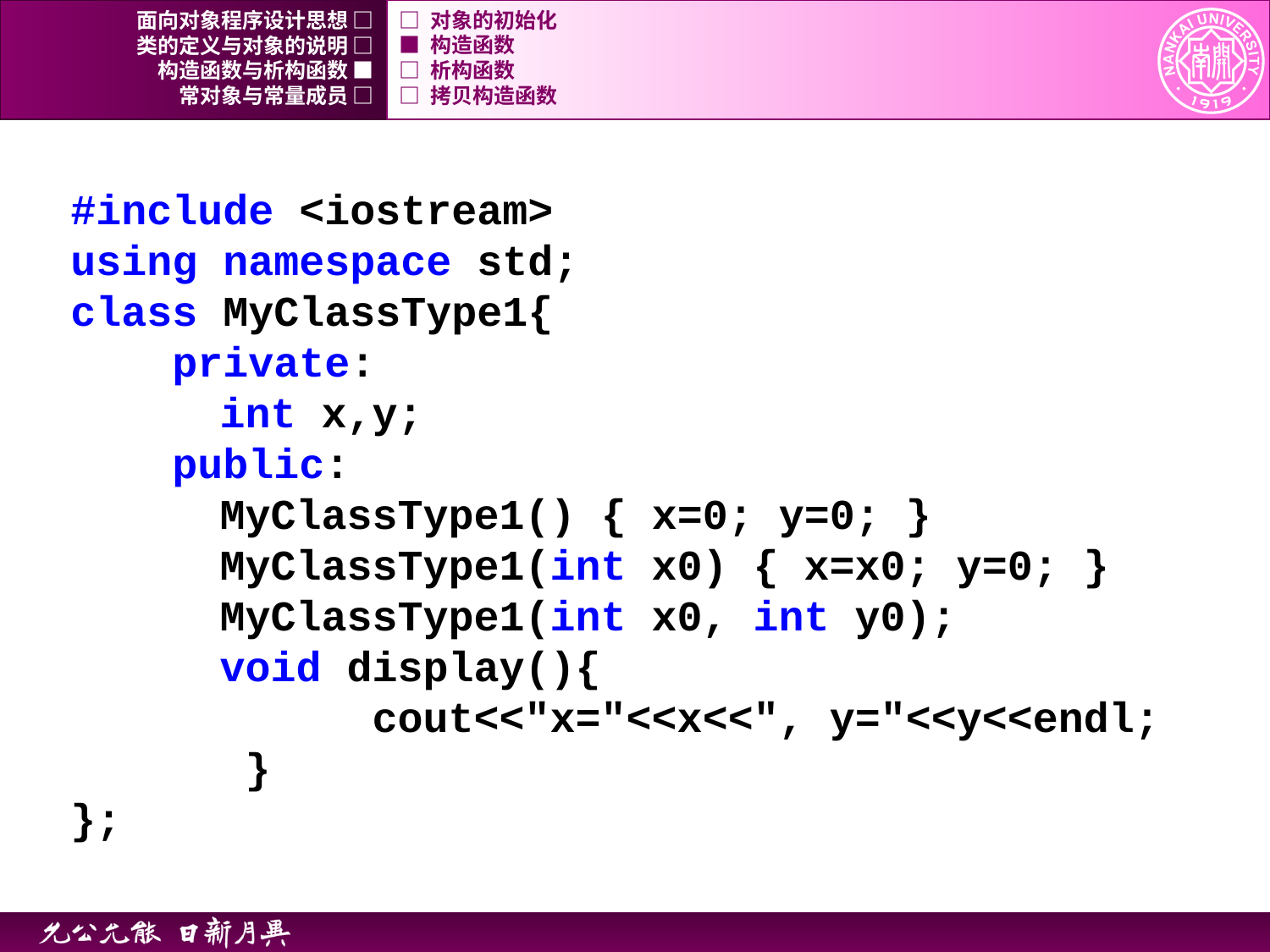

面向对象程序设计思想 □
□ 对象的初始化
类的定义与对象的说明 □
■ 构造函数
构造函数与析构函数 ■
□ 析构函数
常对象与常量成员 □

□ 拷贝构造函数
#include <iostream>
using namespace std;
class MyClassType1{
    private:
	    int x,y;
    public:
	    MyClassType1() { x=0; y=0; }
	    MyClassType1(int x0) { x=x0; y=0; }
	    MyClassType1(int x0, int y0);
	    void display(){
			cout<<"x="<<x<<", y="<<y<<endl;
		}
};